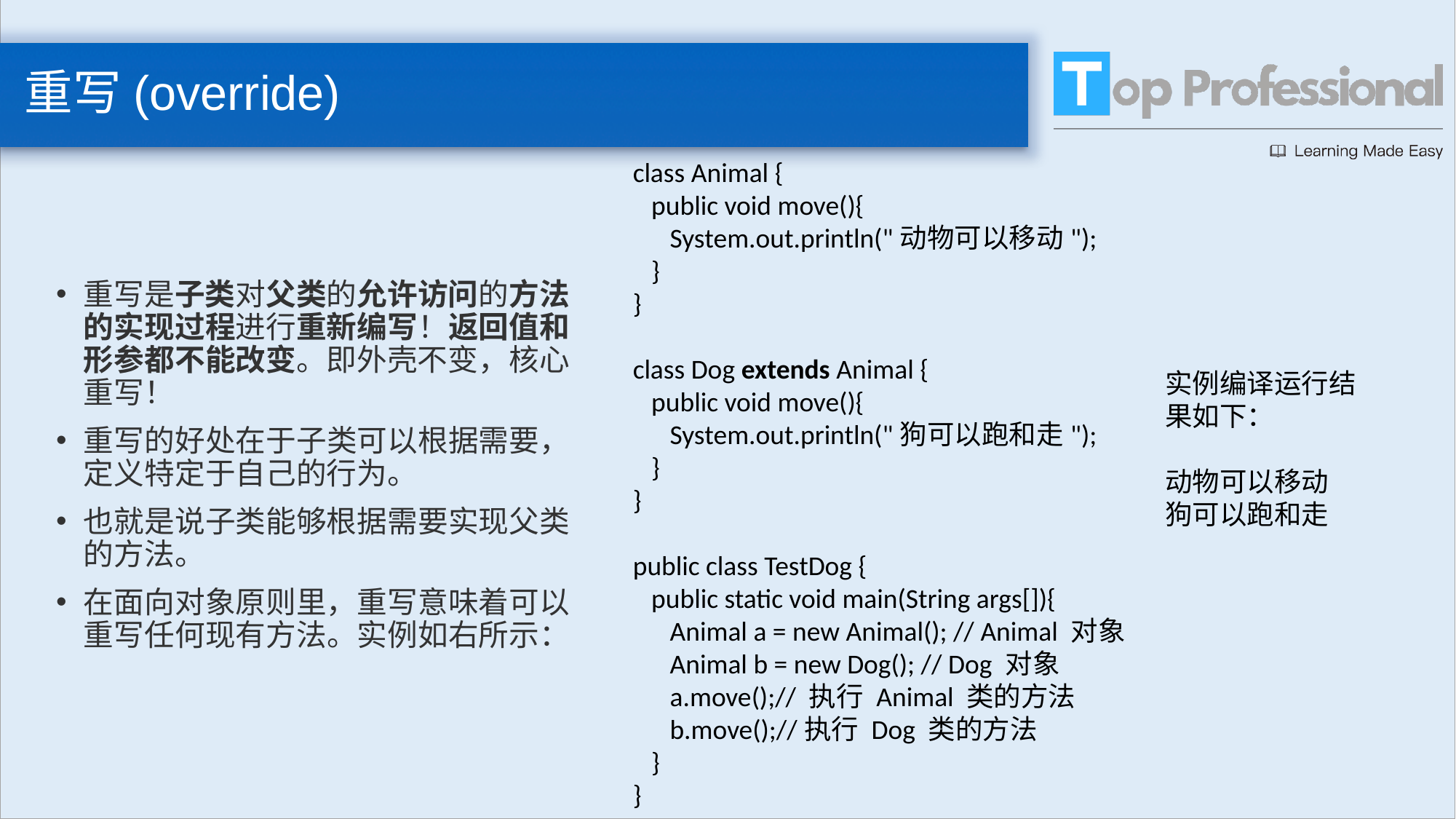

# 重写(override)
class Animal {
   public void move(){
      System.out.println("动物可以移动");
   }
}

class Dog extends Animal {
   public void move(){
      System.out.println("狗可以跑和走");
   }
}

public class TestDog {
   public static void main(String args[]){
      Animal a = new Animal(); // Animal 对象
      Animal b = new Dog(); // Dog 对象
      a.move();// 执行 Animal 类的方法
      b.move();//执行 Dog 类的方法
   }
}
重写是子类对父类的允许访问的方法的实现过程进行重新编写！返回值和形参都不能改变。即外壳不变，核心重写！
重写的好处在于子类可以根据需要，定义特定于自己的行为。
也就是说子类能够根据需要实现父类的方法。
在面向对象原则里，重写意味着可以重写任何现有方法。实例如右所示：
实例编译运行结果如下：

动物可以移动
狗可以跑和走